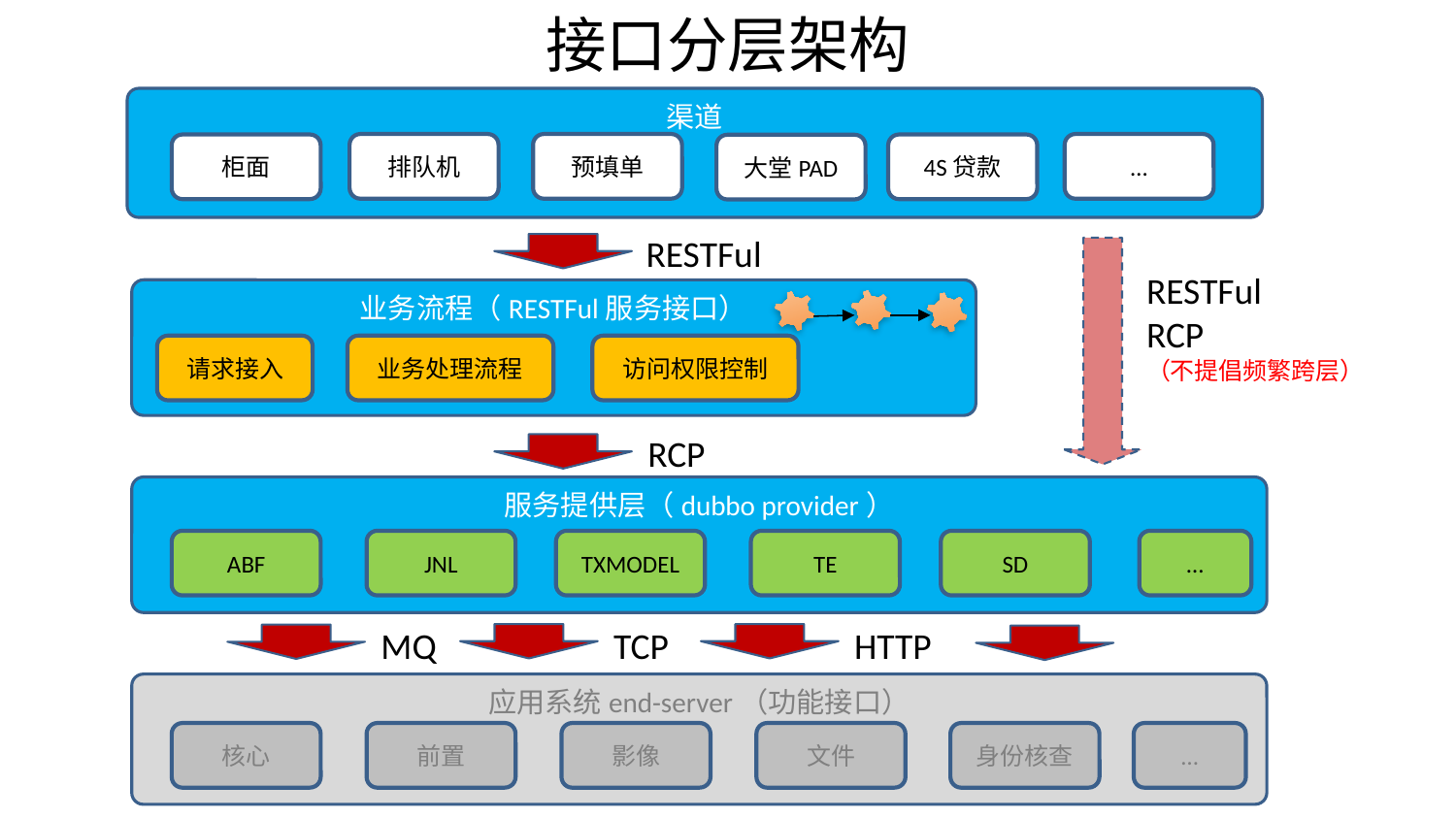

接口分层架构
渠道
排队机
预填单
…
柜面
4S贷款
大堂PAD
RESTFul

RESTFul
RCP
（不提倡频繁跨层）
业务流程（RESTFul服务接口）

请求接入
业务处理流程
访问权限控制
RCP

服务提供层（dubbo provider）
ABF
JNL
TXMODEL
TE
SD
…
MQ
TCP
HTTP

应用系统end-server（功能接口）
核心
前置
影像
文件
身份核查
…